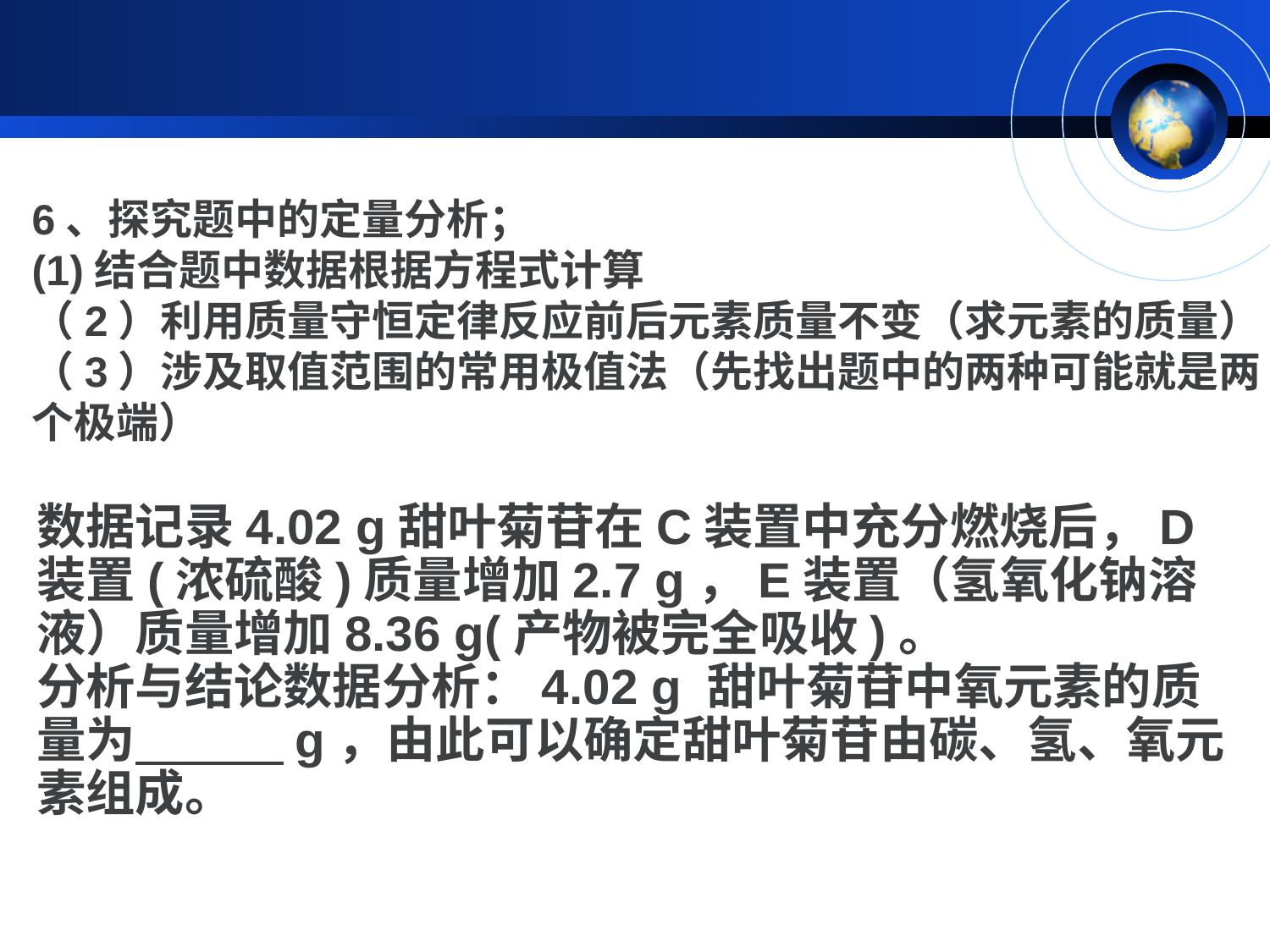

6、探究题中的定量分析；
(1)结合题中数据根据方程式计算
（2）利用质量守恒定律反应前后元素质量不变（求元素的质量）
（3）涉及取值范围的常用极值法（先找出题中的两种可能就是两个极端）
数据记录4.02 g甜叶菊苷在C装置中充分燃烧后，D装置(浓硫酸)质量增加2.7 g，E装置（氢氧化钠溶液）质量增加8.36 g(产物被完全吸收)。
分析与结论数据分析：4.02 g 甜叶菊苷中氧元素的质量为　　　g，由此可以确定甜叶菊苷由碳、氢、氧元素组成。               		。